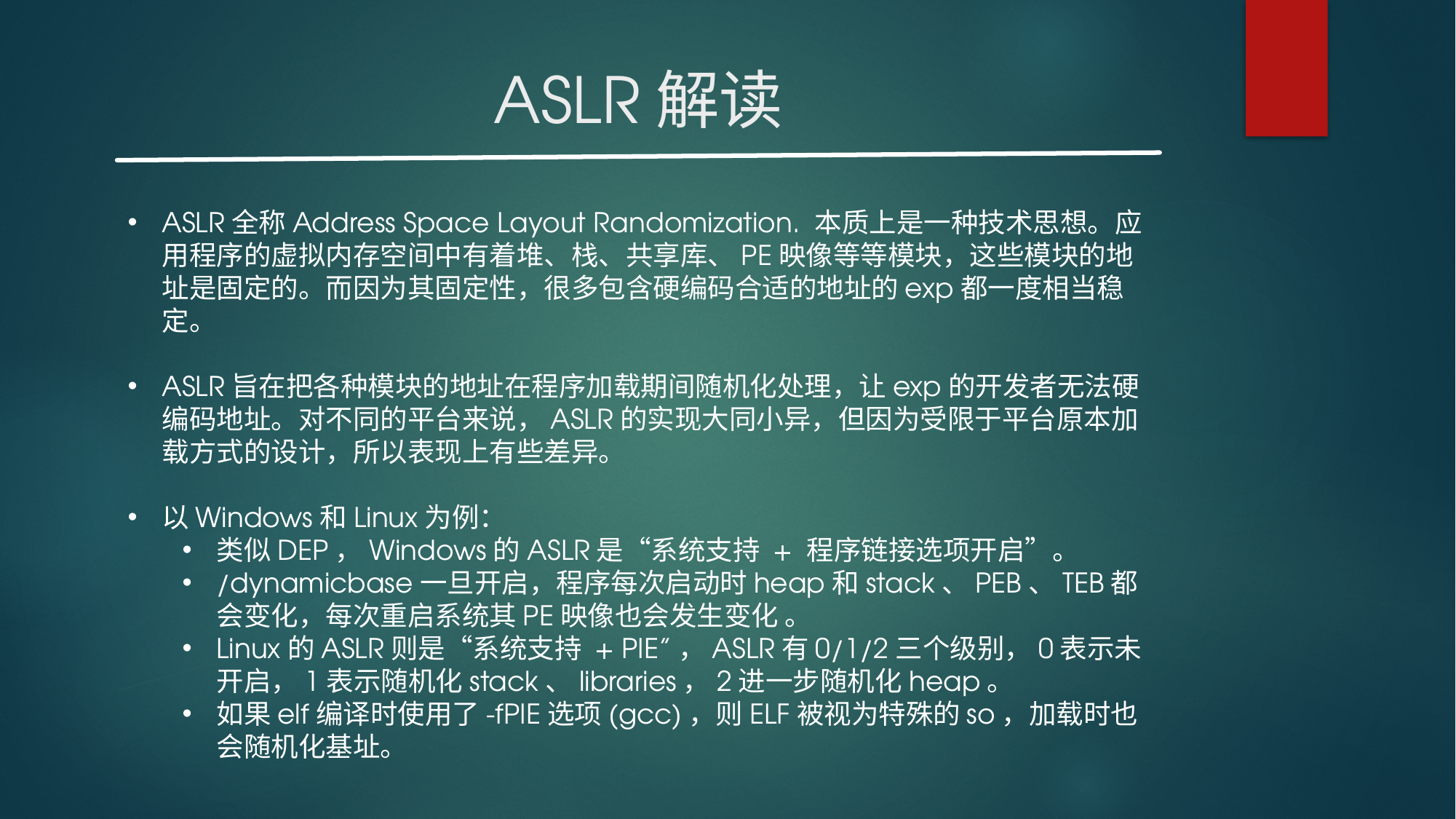

# ASLR解读
ASLR全称Address Space Layout Randomization. 本质上是一种技术思想。应用程序的虚拟内存空间中有着堆、栈、共享库、PE映像等等模块，这些模块的地址是固定的。而因为其固定性，很多包含硬编码合适的地址的exp都一度相当稳定。

ASLR旨在把各种模块的地址在程序加载期间随机化处理，让exp的开发者无法硬编码地址。对不同的平台来说，ASLR的实现大同小异，但因为受限于平台原本加载方式的设计，所以表现上有些差异。

以Windows和Linux为例：
类似DEP，Windows的ASLR是“系统支持 + 程序链接选项开启”。
/dynamicbase一旦开启，程序每次启动时heap和stack、PEB、TEB都会变化，每次重启系统其PE映像也会发生变化 。
Linux的ASLR则是“系统支持 + PIE”，ASLR有0/1/2三个级别，0表示未开启，1表示随机化stack、libraries，2进一步随机化heap。
如果elf编译时使用了-fPIE选项(gcc)，则ELF被视为特殊的so，加载时也会随机化基址。